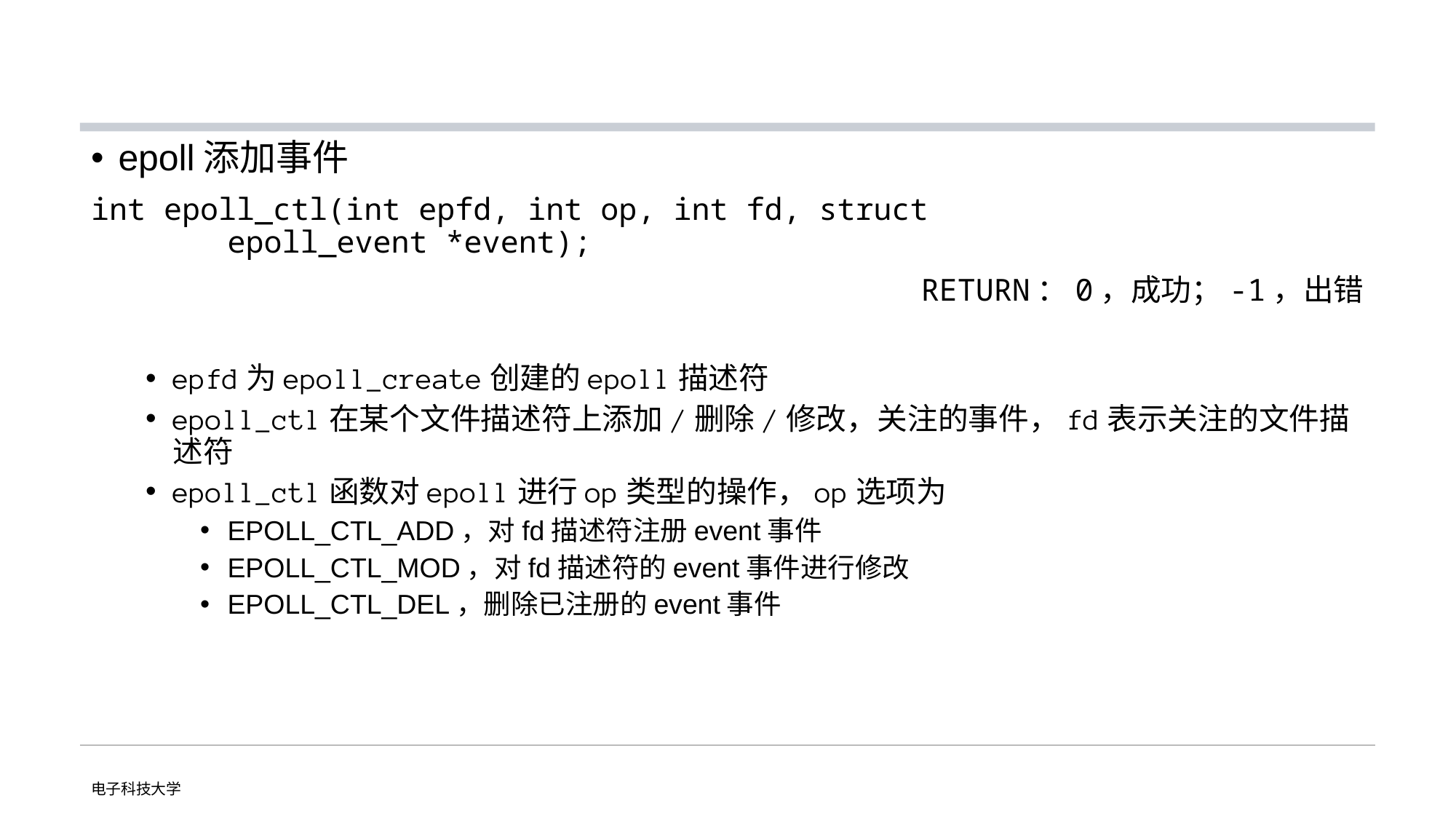

#
epoll添加事件
int epoll_ctl(int epfd, int op, int fd, struct 					epoll_event *event);
RETURN：0，成功；-1，出错

epfd为epoll_create创建的epoll描述符
epoll_ctl在某个文件描述符上添加/删除/修改，关注的事件，fd表示关注的文件描述符
epoll_ctl函数对epoll进行op类型的操作，op选项为
EPOLL_CTL_ADD，对fd描述符注册event事件
EPOLL_CTL_MOD，对fd描述符的event事件进行修改
EPOLL_CTL_DEL，删除已注册的event事件

电子科技大学